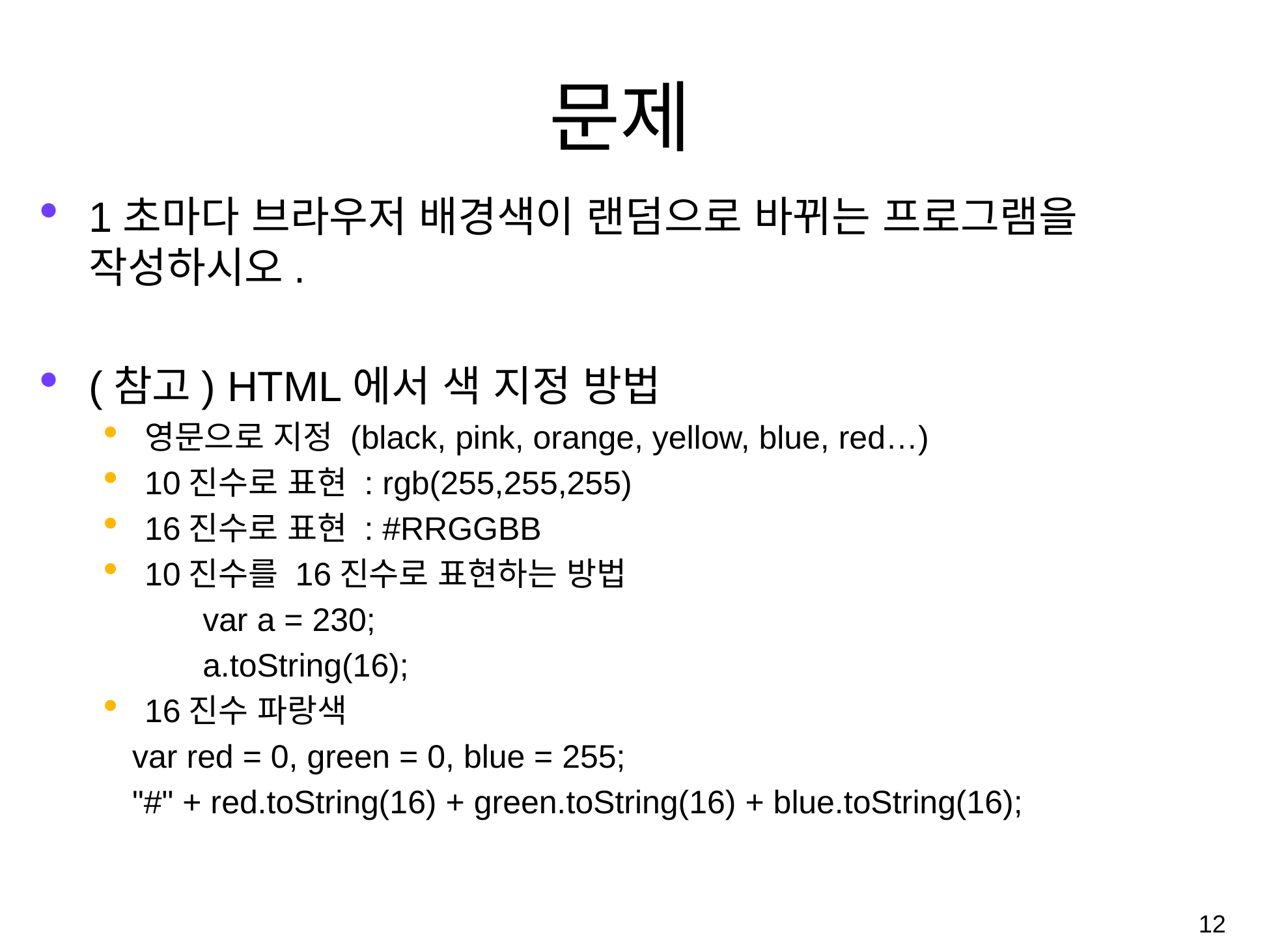

# 문제
1초마다 브라우저 배경색이 랜덤으로 바뀌는 프로그램을 작성하시오.

(참고) HTML에서 색 지정 방법
영문으로 지정 (black, pink, orange, yellow, blue, red…)
10진수로 표현 : rgb(255,255,255)
16진수로 표현 : #RRGGBB
10진수를 16진수로 표현하는 방법
	var a = 230;
	a.toString(16);
16진수 파랑색
   var red = 0, green = 0, blue = 255;
   "#" + red.toString(16) + green.toString(16) + blue.toString(16);

12